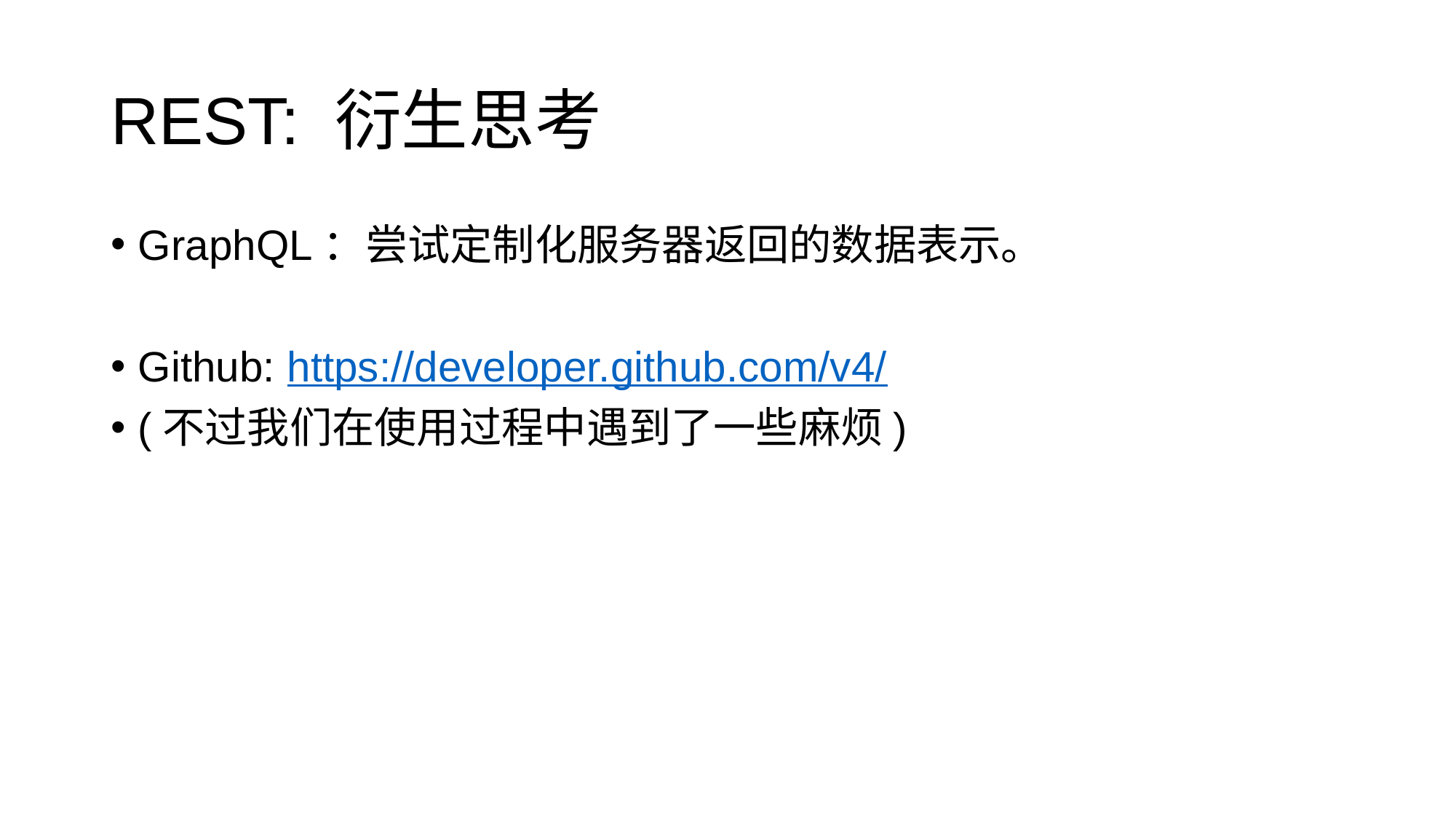

# REST: 衍生思考
GraphQL：尝试定制化服务器返回的数据表示。

Github: https://developer.github.com/v4/
(不过我们在使用过程中遇到了一些麻烦)